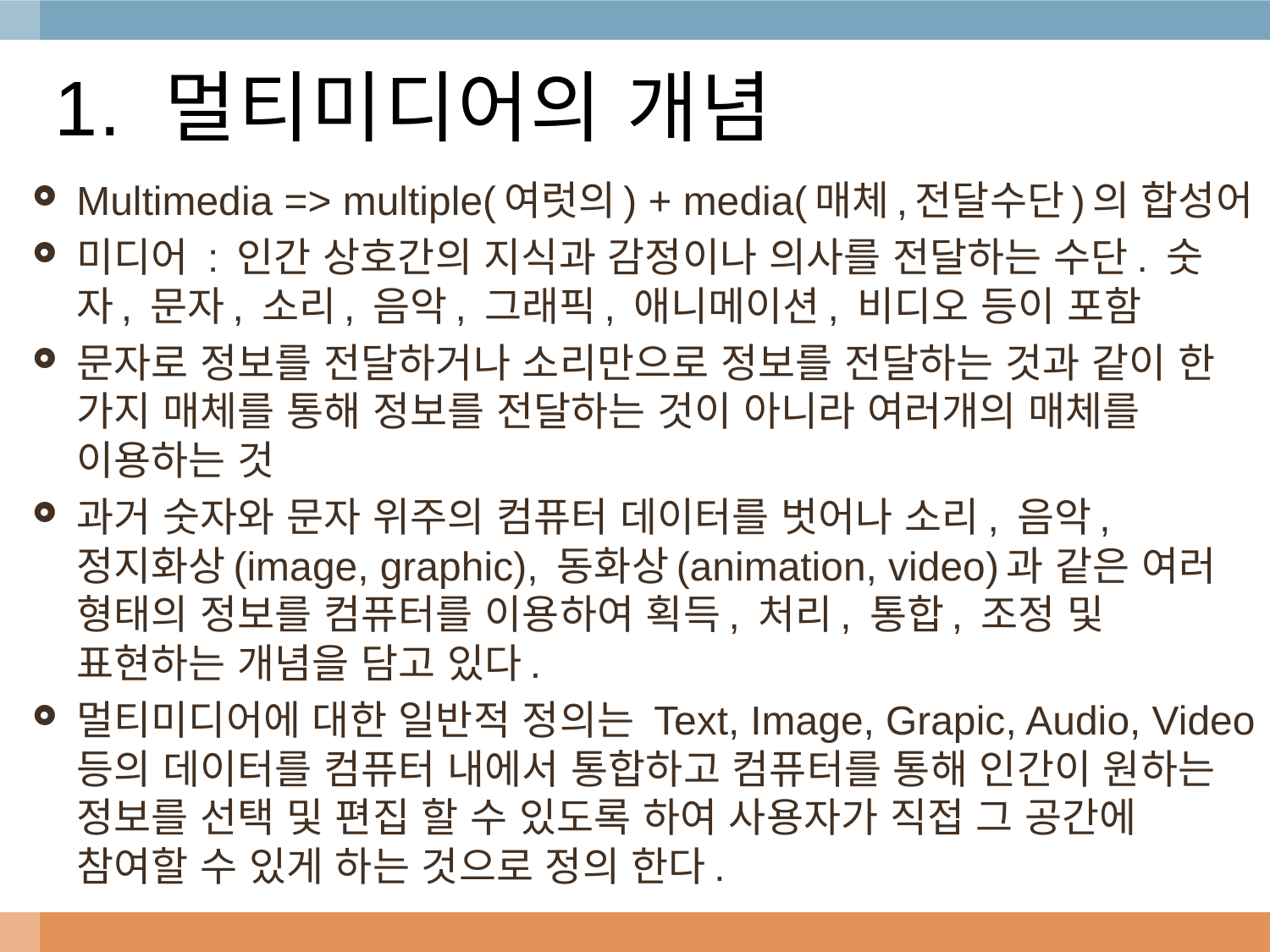

# 1. 멀티미디어의 개념
Multimedia => multiple(여럿의) + media(매체,전달수단)의 합성어
미디어 : 인간 상호간의 지식과 감정이나 의사를 전달하는 수단. 숫자, 문자, 소리, 음악, 그래픽, 애니메이션, 비디오 등이 포함
문자로 정보를 전달하거나 소리만으로 정보를 전달하는 것과 같이 한 가지 매체를 통해 정보를 전달하는 것이 아니라 여러개의 매체를 이용하는 것
과거 숫자와 문자 위주의 컴퓨터 데이터를 벗어나 소리, 음악, 정지화상(image, graphic), 동화상(animation, video)과 같은 여러 형태의 정보를 컴퓨터를 이용하여 획득, 처리, 통합, 조정 및 표현하는 개념을 담고 있다.
멀티미디어에 대한 일반적 정의는 Text, Image, Grapic, Audio, Video 등의 데이터를 컴퓨터 내에서 통합하고 컴퓨터를 통해 인간이 원하는 정보를 선택 및 편집 할 수 있도록 하여 사용자가 직접 그 공간에 참여할 수 있게 하는 것으로 정의 한다.